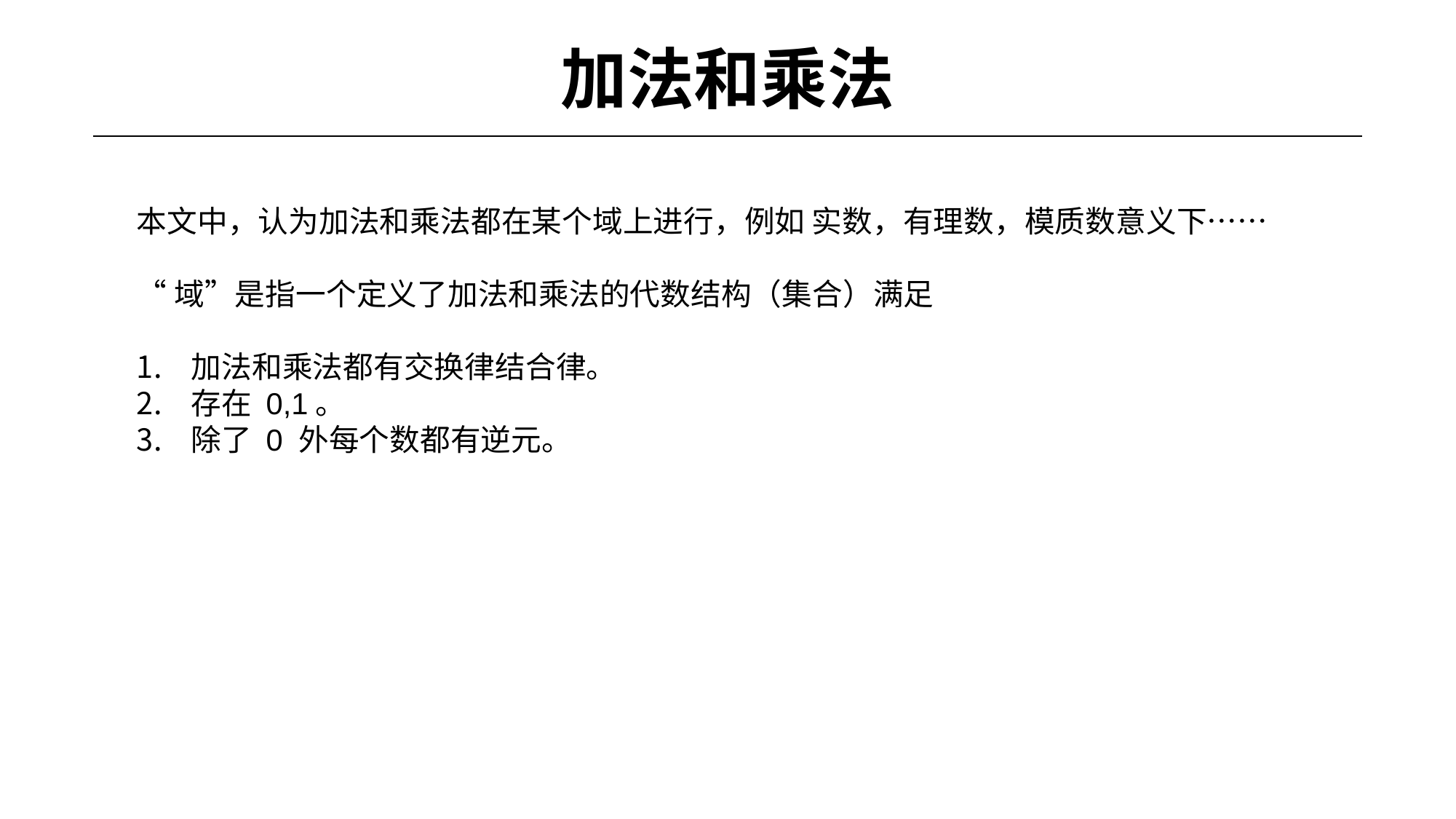

# 加法和乘法
本文中，认为加法和乘法都在某个域上进行，例如 实数，有理数，模质数意义下……

“域”是指一个定义了加法和乘法的代数结构（集合）满足

加法和乘法都有交换律结合律。
存在 0,1。
除了 0 外每个数都有逆元。